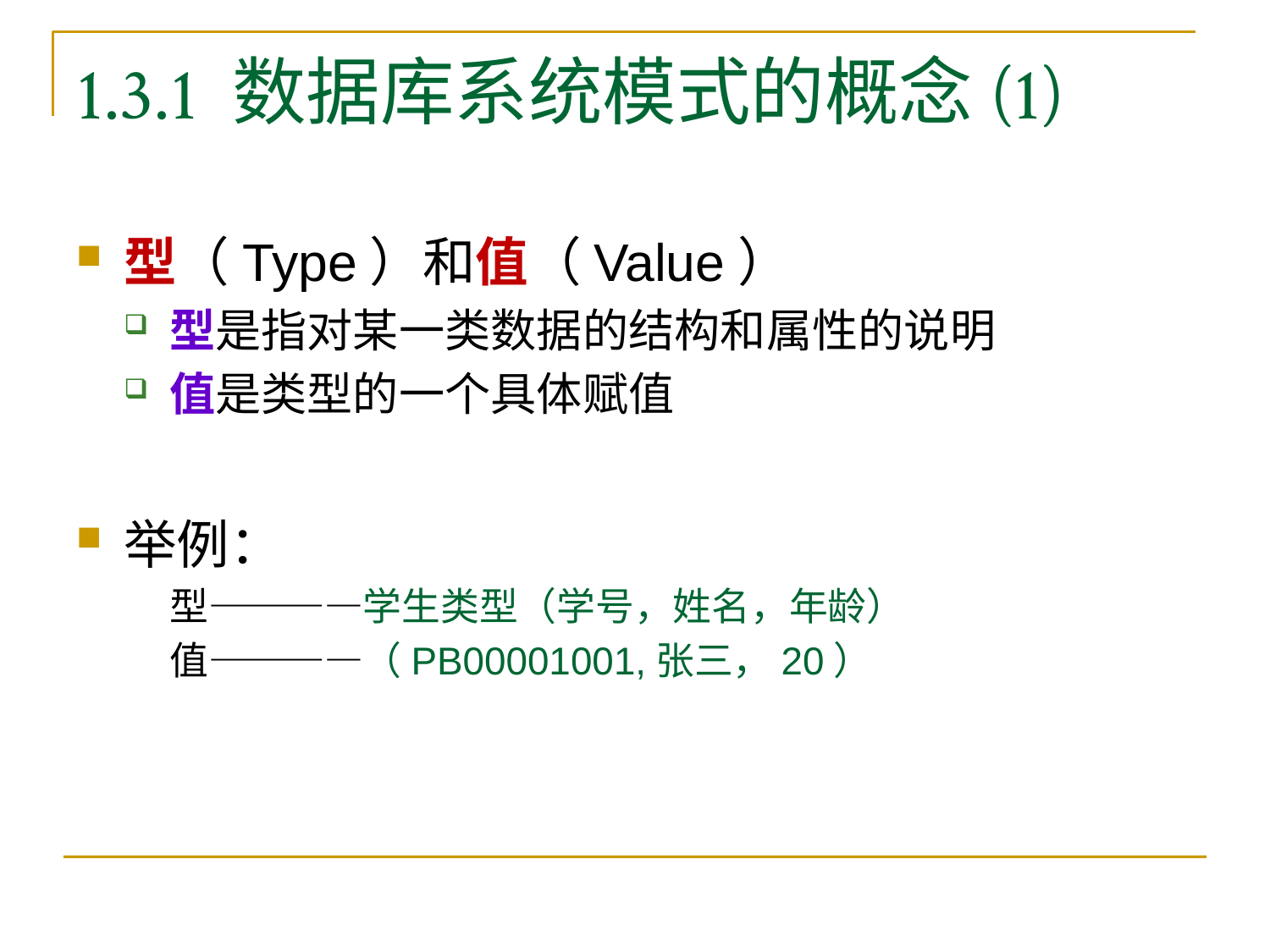

# 1.3.1 数据库系统模式的概念(1)
型（Type）和值（Value）
型是指对某一类数据的结构和属性的说明
值是类型的一个具体赋值

举例：
型————学生类型（学号，姓名，年龄）
值————（PB00001001,张三，20）